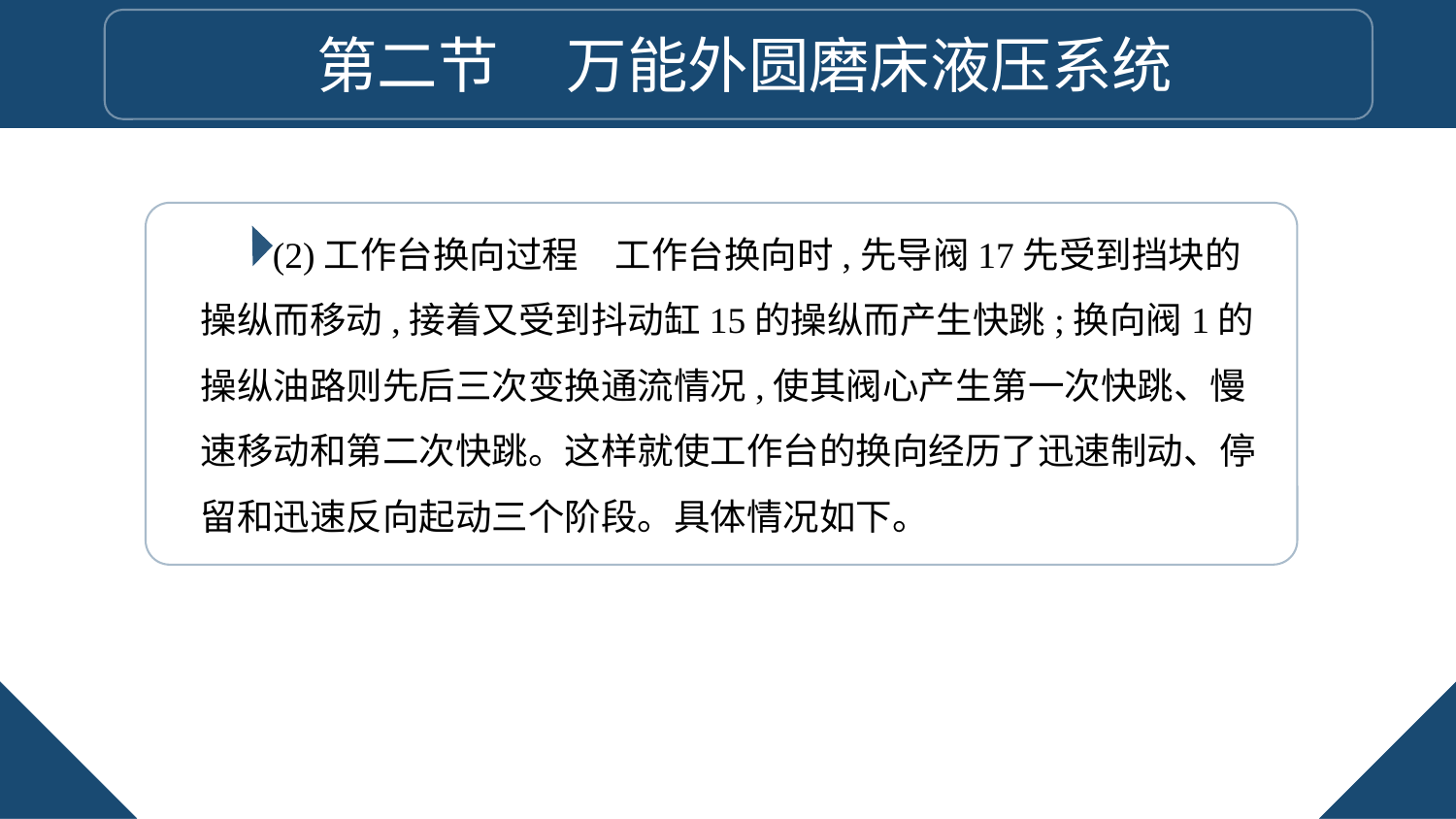

第二节     万能外圆磨床液压系统
(2)工作台换向过程　工作台换向时,先导阀17先受到挡块的操纵而移动,接着又受到抖动缸15的操纵而产生快跳;换向阀1的操纵油路则先后三次变换通流情况,使其阀心产生第一次快跳、慢速移动和第二次快跳。这样就使工作台的换向经历了迅速制动、停留和迅速反向起动三个阶段。具体情况如下。